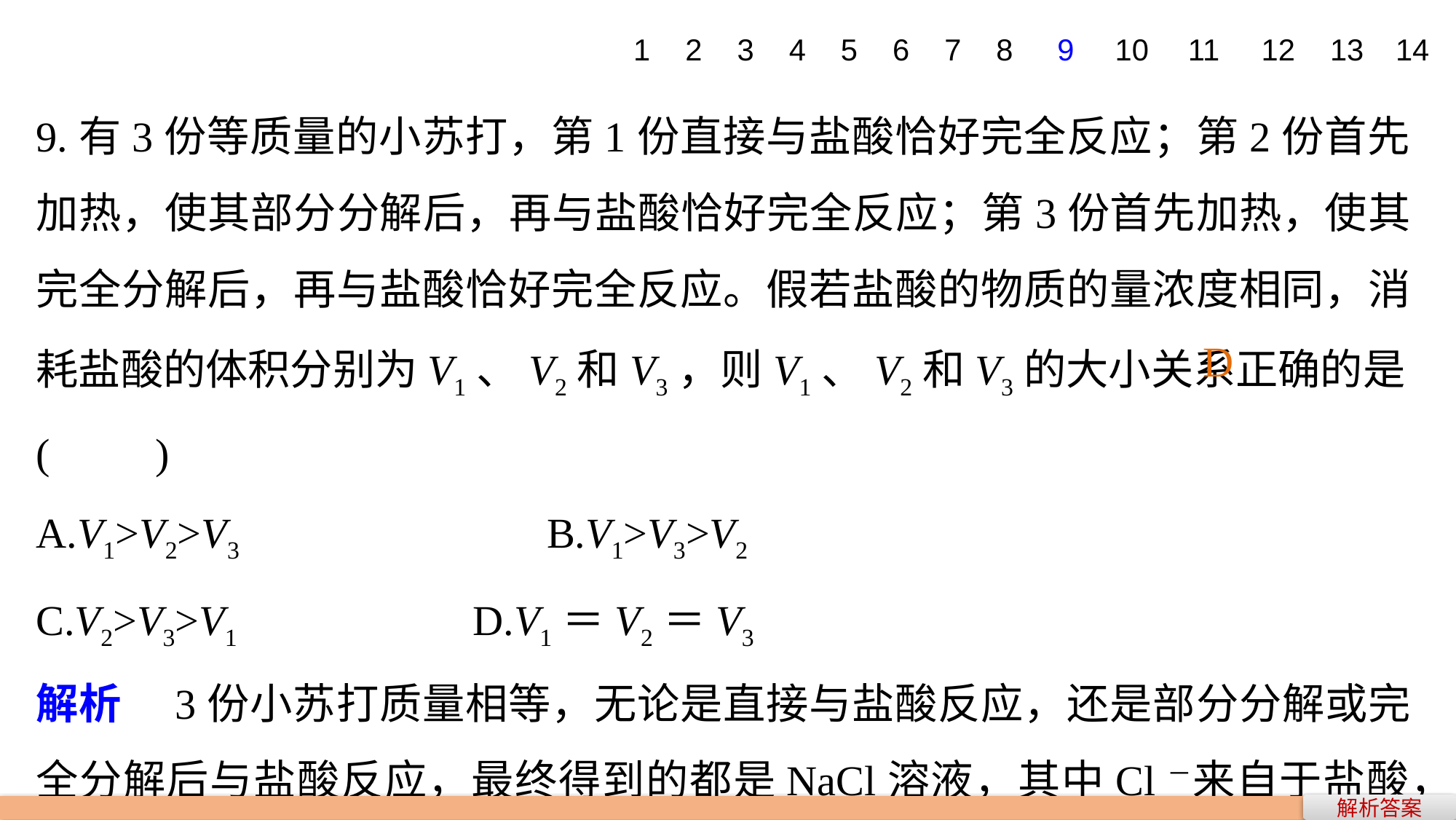

1
2
3
4
5
6
7
8
9
10
11
12
13
14
9.有3份等质量的小苏打，第1份直接与盐酸恰好完全反应；第2份首先加热，使其部分分解后，再与盐酸恰好完全反应；第3份首先加热，使其完全分解后，再与盐酸恰好完全反应。假若盐酸的物质的量浓度相同，消耗盐酸的体积分别为V1、V2和V3，则V1、V2和V3的大小关系正确的是(　　)
A.V1>V2>V3  		       B.V1>V3>V2
C.V2>V3>V1  			D.V1＝V2＝V3
解析　3份小苏打质量相等，无论是直接与盐酸反应，还是部分分解或完全分解后与盐酸反应，最终得到的都是NaCl溶液，其中Cl－来自于盐酸，Na＋来自于NaHCO3，故3份小苏打消耗盐酸的体积相同。
D
解析答案